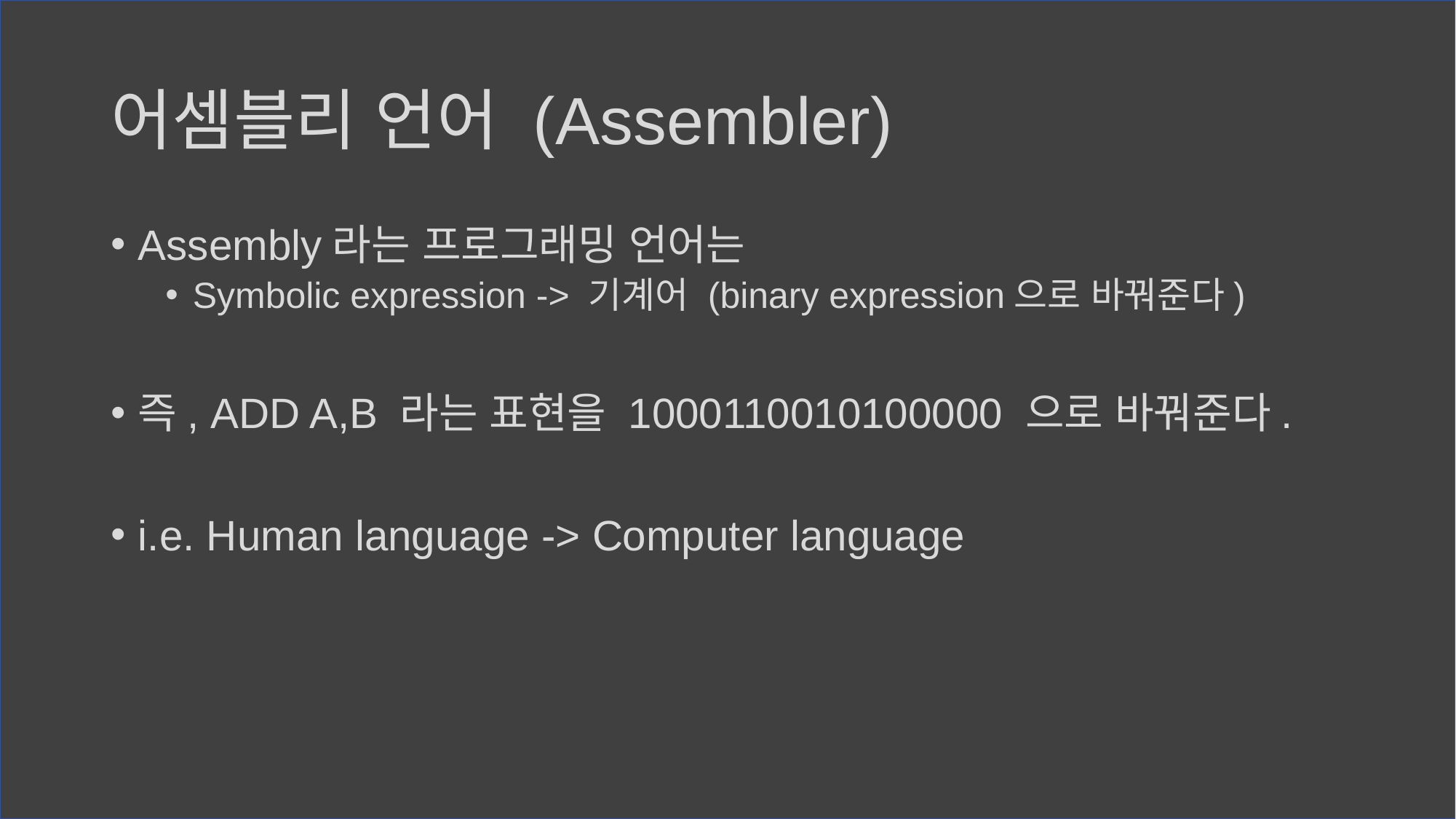

# 어셈블리 언어 (Assembler)
Assembly라는 프로그래밍 언어는
Symbolic expression -> 기계어 (binary expression으로 바꿔준다)

즉, ADD A,B 라는 표현을 1000110010100000 으로 바꿔준다.

i.e. Human language -> Computer language